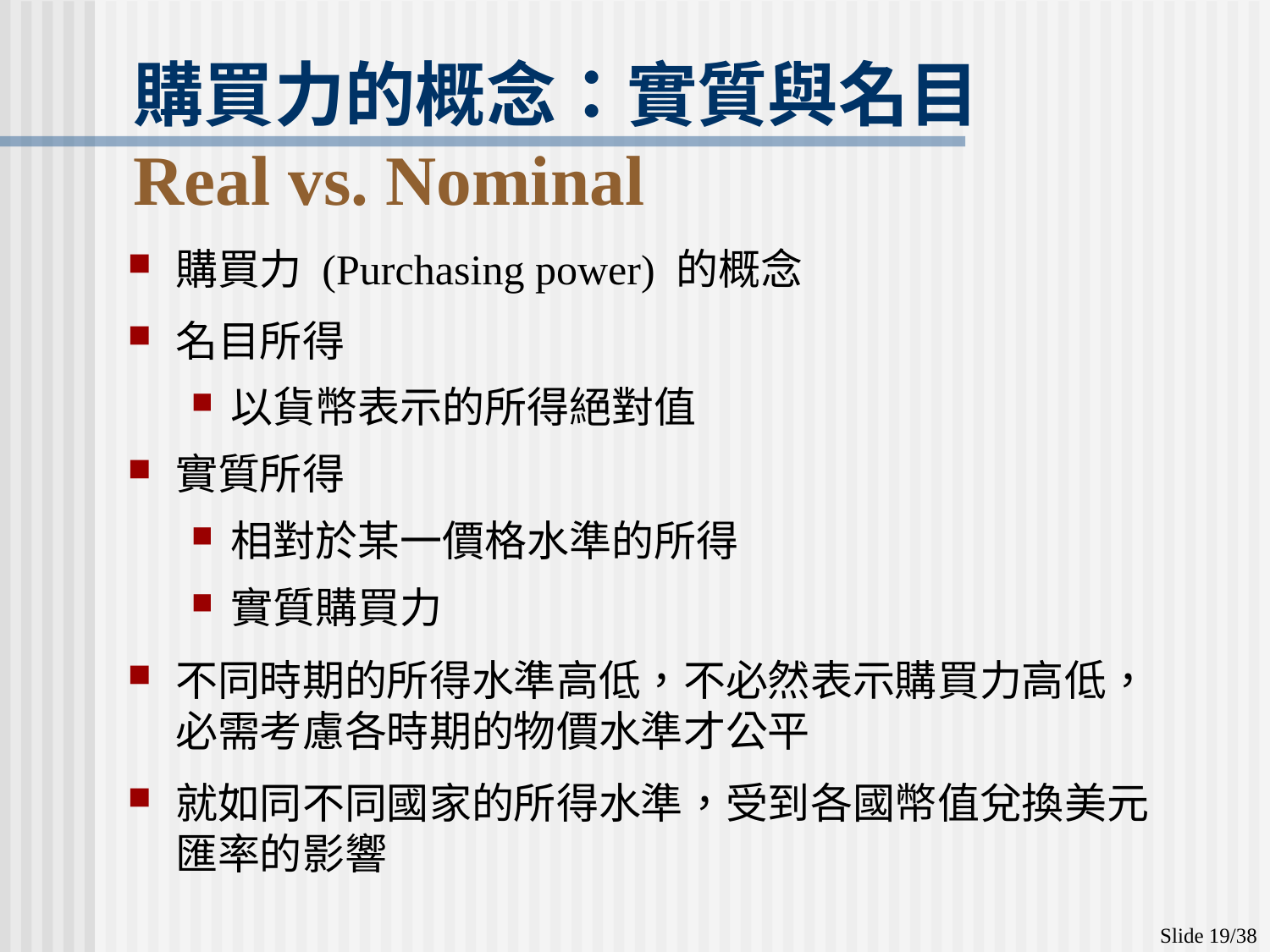

# 購買力的概念：實質與名目 Real vs. Nominal
購買力 (Purchasing power) 的概念
名目所得
以貨幣表示的所得絕對值
實質所得
相對於某一價格水準的所得
實質購買力
不同時期的所得水準高低，不必然表示購買力高低，必需考慮各時期的物價水準才公平
就如同不同國家的所得水準，受到各國幣值兌換美元匯率的影響

Slide 19/38